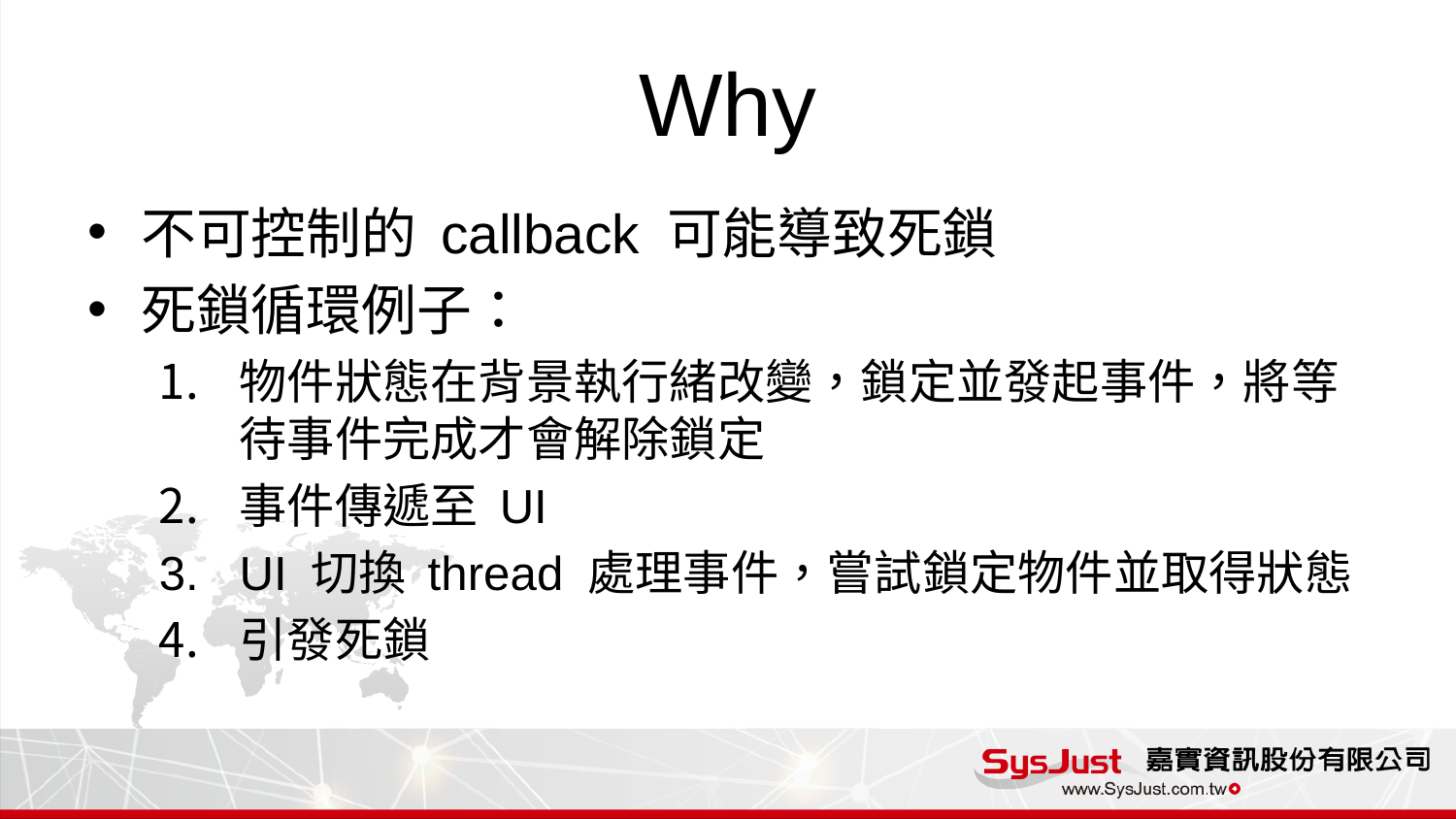

# Why
不可控制的 callback 可能導致死鎖
死鎖循環例子：
物件狀態在背景執行緒改變，鎖定並發起事件，將等待事件完成才會解除鎖定
事件傳遞至 UI
UI 切換 thread 處理事件，嘗試鎖定物件並取得狀態
引發死鎖